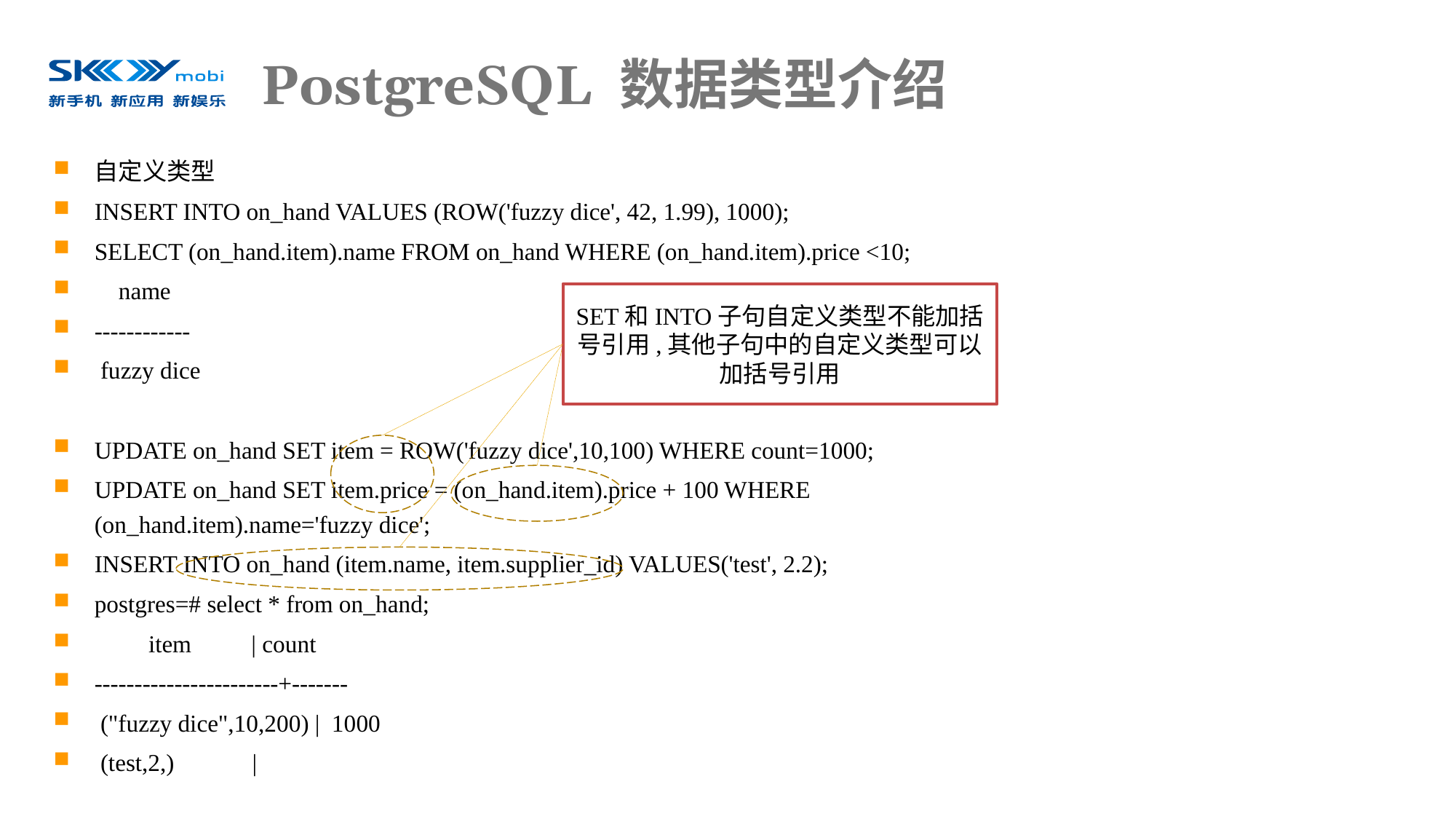

# PostgreSQL 数据类型介绍
自定义类型
INSERT INTO on_hand VALUES (ROW('fuzzy dice', 42, 1.99), 1000);
SELECT (on_hand.item).name FROM on_hand WHERE (on_hand.item).price <10;
    name
------------
 fuzzy dice

UPDATE on_hand SET item = ROW('fuzzy dice',10,100) WHERE count=1000;
UPDATE on_hand SET item.price = (on_hand.item).price + 100 WHERE (on_hand.item).name='fuzzy dice';
INSERT INTO on_hand (item.name, item.supplier_id) VALUES('test', 2.2);
postgres=# select * from on_hand;
         item          | count
-----------------------+-------
 ("fuzzy dice",10,200) |  1000
 (test,2,)             |

SET和INTO子句自定义类型不能加括号引用,其他子句中的自定义类型可以加括号引用